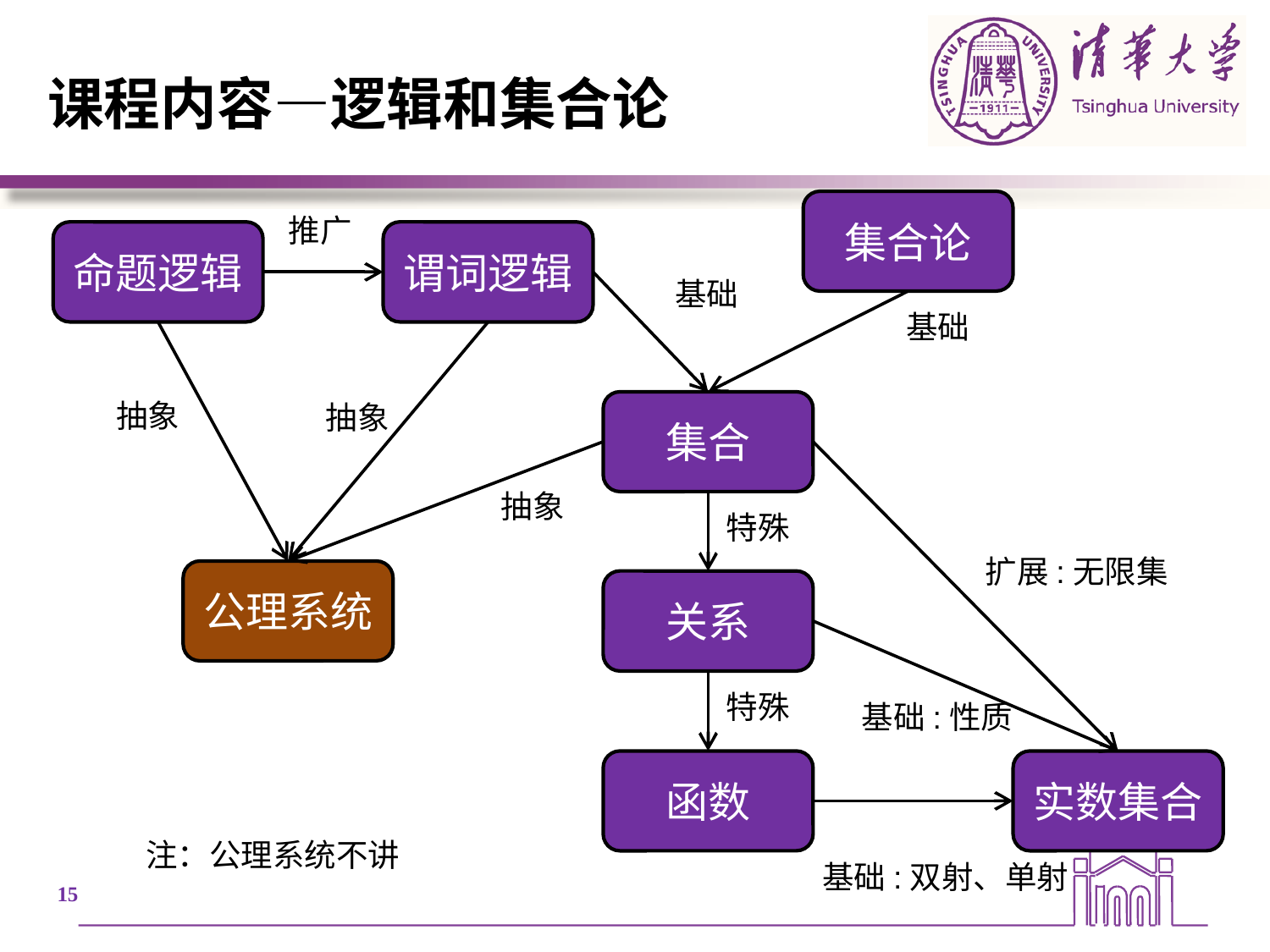

# 课程内容—逻辑和集合论
集合论
推广
命题逻辑
谓词逻辑
基础
基础
抽象
抽象
集合
抽象
特殊
扩展:无限集
公理系统
关系
特殊
 基础:性质
函数
实数集合
注：公理系统不讲
 基础:双射、单射